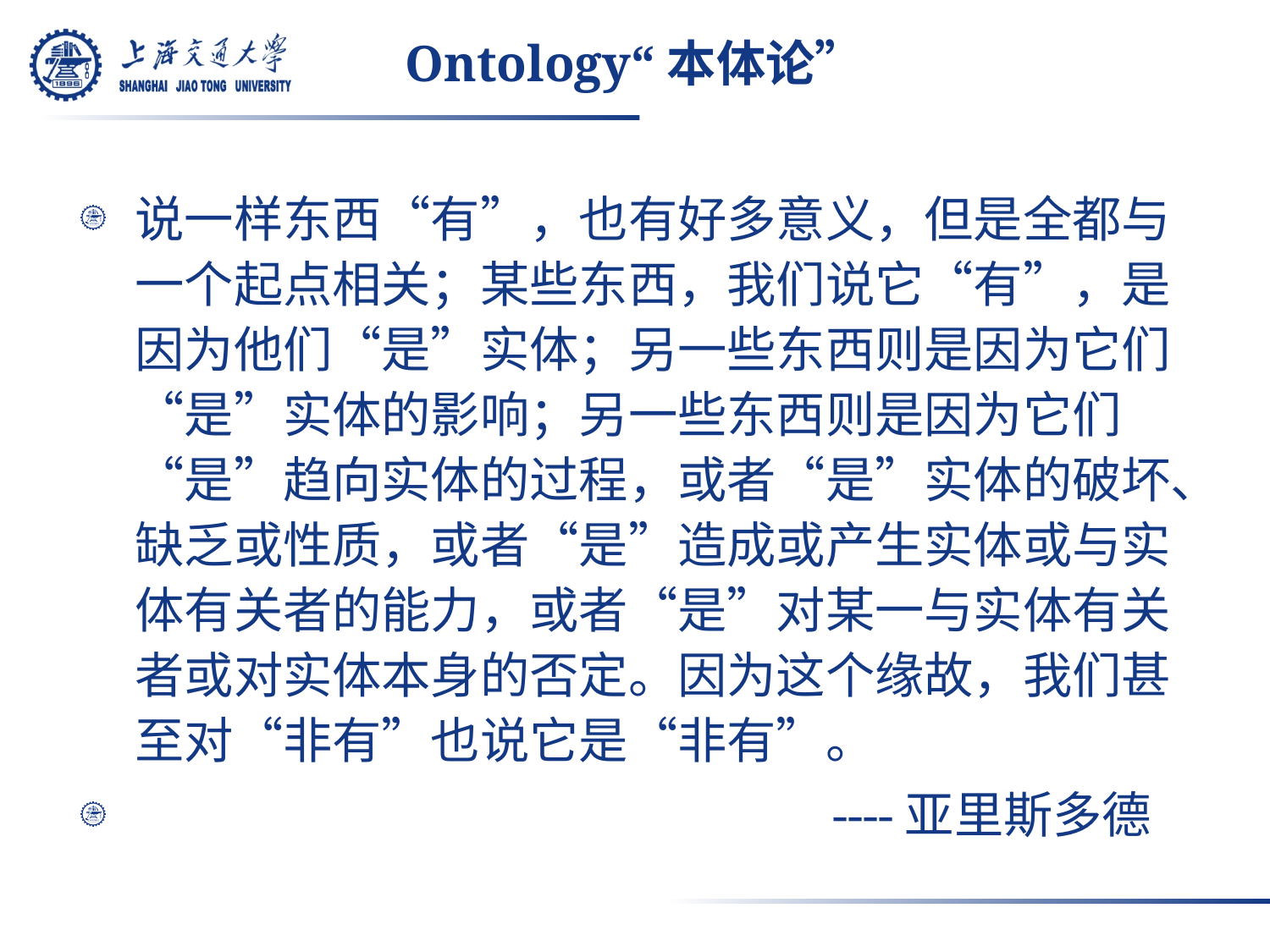

# Ontology“本体论”
说一样东西“有”，也有好多意义，但是全都与一个起点相关；某些东西，我们说它“有”，是因为他们“是”实体；另一些东西则是因为它们“是”实体的影响；另一些东西则是因为它们“是”趋向实体的过程，或者“是”实体的破坏、缺乏或性质，或者“是”造成或产生实体或与实体有关者的能力，或者“是”对某一与实体有关者或对实体本身的否定。因为这个缘故，我们甚至对“非有”也说它是“非有”。
                                                      ----亚里斯多德